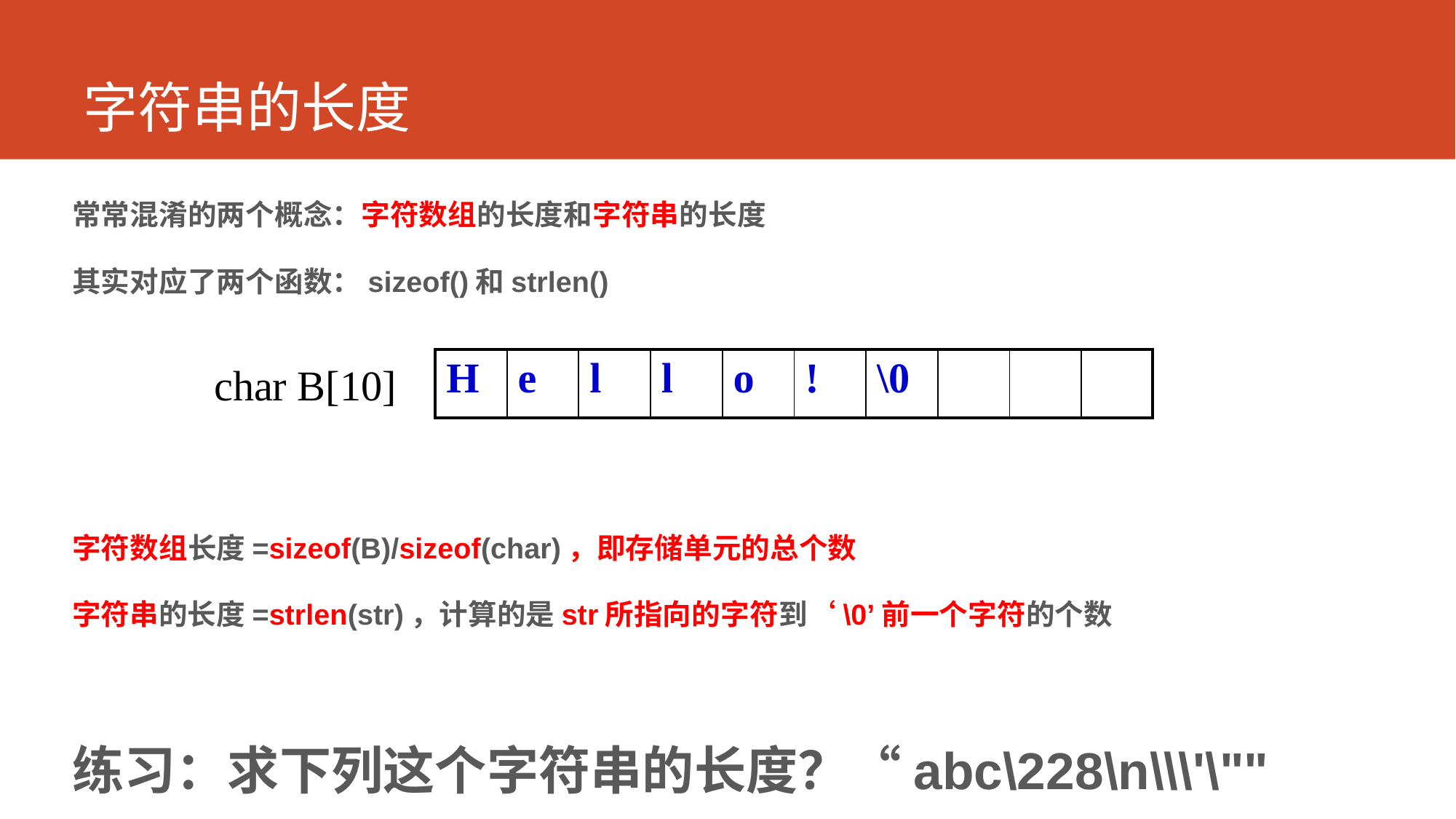

# 字符串的长度
常常混淆的两个概念：字符数组的长度和字符串的长度
其实对应了两个函数：sizeof()和strlen()

字符数组长度=sizeof(B)/sizeof(char)，即存储单元的总个数
字符串的长度=strlen(str)，计算的是str所指向的字符到‘\0’前一个字符的个数

练习：求下列这个字符串的长度？“abc\228\n\\\'\""
| H | e | l | l | o | ! | \0 |  |  |  |
| --- | --- | --- | --- | --- | --- | --- | --- | --- | --- |
char B[10]